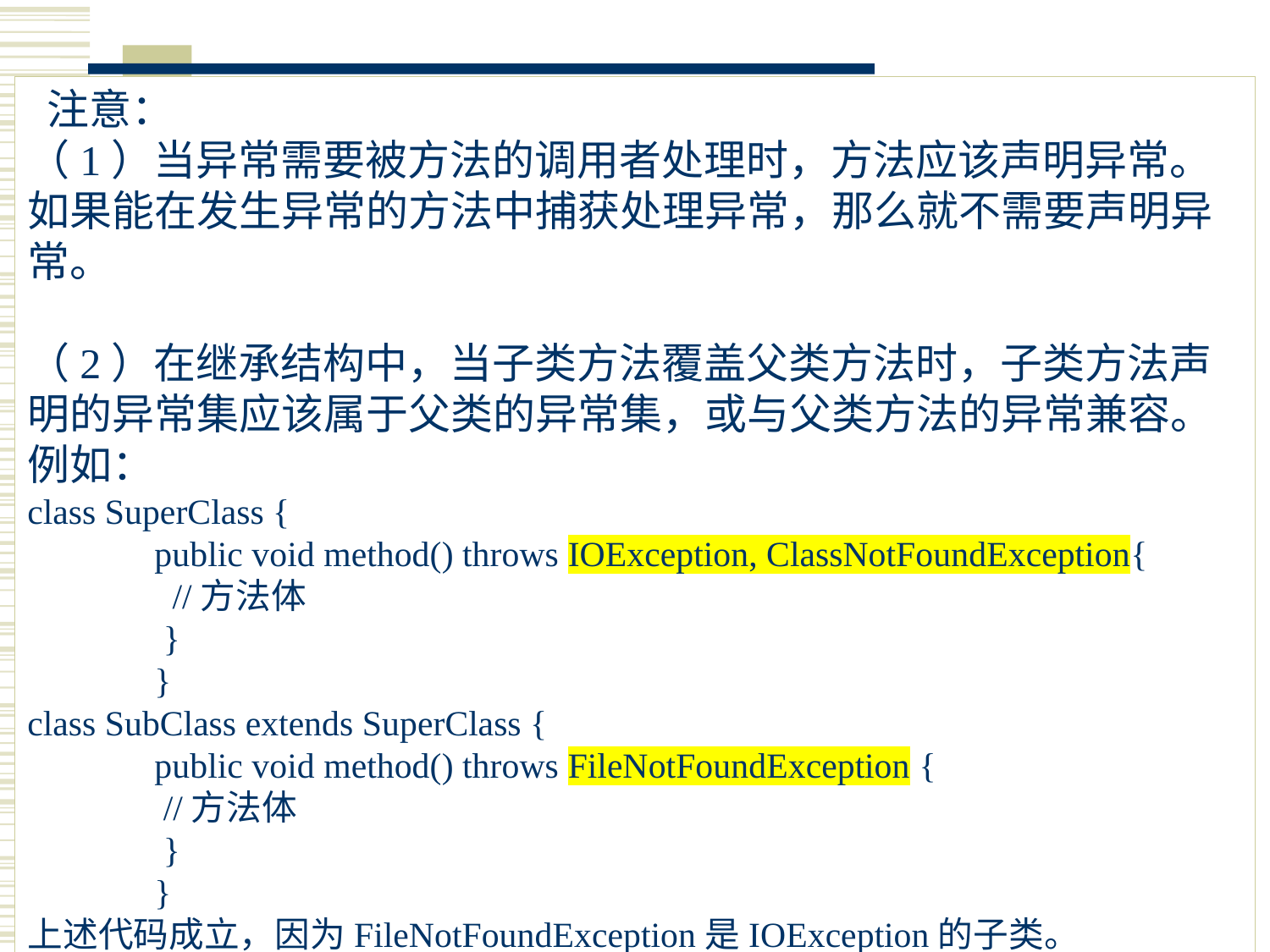

注意：
（1）当异常需要被方法的调用者处理时，方法应该声明异常。如果能在发生异常的方法中捕获处理异常，那么就不需要声明异常。

（2）在继承结构中，当子类方法覆盖父类方法时，子类方法声明的异常集应该属于父类的异常集，或与父类方法的异常兼容。
例如：
class SuperClass {
	public void method() throws IOException, ClassNotFoundException{
	  //方法体
	 }
	}
class SubClass extends SuperClass {
	public void method() throws FileNotFoundException {
	 //方法体
	 }
	}
上述代码成立，因为FileNotFoundException是IOException的子类。